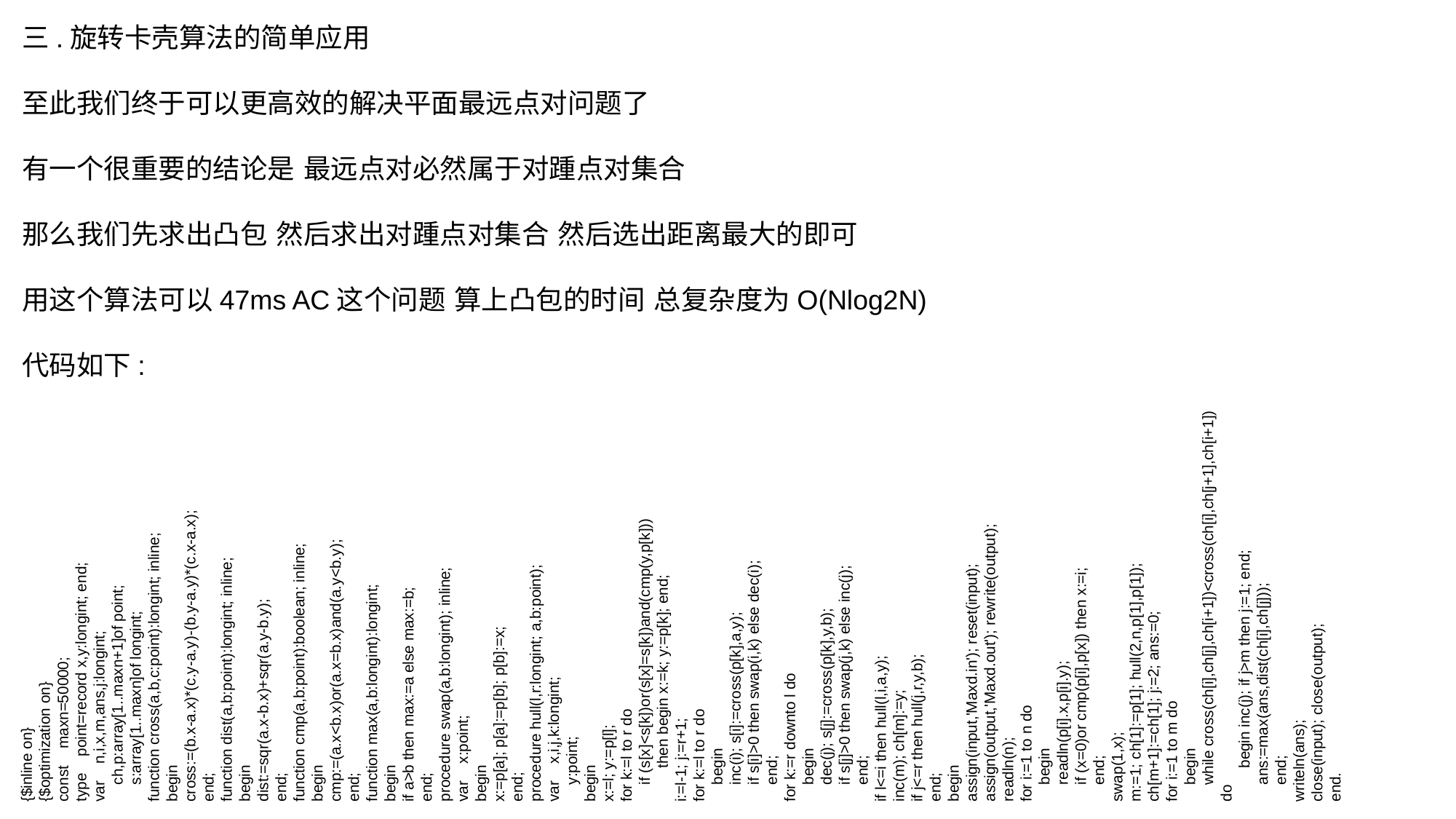

{$inline on}
{$optimization on}
const    maxn=50000;
type    point=record x,y:longint; end;
var    n,i,x,m,ans,j:longint;
    ch,p:array[1..maxn+1]of point;
    s:array[1..maxn]of longint;
function cross(a,b,c:point):longint; inline;
begin
cross:=(b.x-a.x)*(c.y-a.y)-(b.y-a.y)*(c.x-a.x);
end;
function dist(a,b:point):longint; inline;
begin
dist:=sqr(a.x-b.x)+sqr(a.y-b.y);
end;
function cmp(a,b:point):boolean; inline;
begin
cmp:=(a.x<b.x)or(a.x=b.x)and(a.y<b.y);
end;
function max(a,b:longint):longint;
begin
if a>b then max:=a else max:=b;
end;
procedure swap(a,b:longint); inline;
var    x:point;
begin
x:=p[a]; p[a]:=p[b]; p[b]:=x;
end;
procedure hull(l,r:longint; a,b:point);
var    x,i,j,k:longint;
    y:point;
begin
x:=l; y:=p[l];
for k:=l to r do
    if (s[x]<s[k])or(s[x]=s[k])and(cmp(y,p[k]))
        then begin x:=k; y:=p[k]; end;
i:=l-1; j:=r+1;
for k:=l to r do
    begin
    inc(i); s[i]:=cross(p[k],a,y);
    if s[i]>0 then swap(i,k) else dec(i);
    end;
for k:=r downto l do
    begin
    dec(j); s[j]:=cross(p[k],y,b);
    if s[j]>0 then swap(j,k) else inc(j);
    end;
if l<=i then hull(l,i,a,y);
inc(m); ch[m]:=y;
if j<=r then hull(j,r,y,b);
end;
begin
assign(input,'Maxd.in'); reset(input);
assign(output,'Maxd.out'); rewrite(output);
readln(n);
for i:=1 to n do
    begin
    readln(p[i].x,p[i].y);
    if (x=0)or cmp(p[i],p[x]) then x:=i;
    end;
swap(1,x);
m:=1; ch[1]:=p[1]; hull(2,n,p[1],p[1]);
ch[m+1]:=ch[1]; j:=2; ans:=0;
for i:=1 to m do
    begin
    while cross(ch[i],ch[j],ch[i+1])<cross(ch[i],ch[j+1],ch[i+1]) do
        begin inc(j); if j>m then j:=1; end;
    ans:=max(ans,dist(ch[i],ch[j]));
    end;
writeln(ans);
close(input); close(output);
end.
三.旋转卡壳算法的简单应用

至此我们终于可以更高效的解决平面最远点对问题了

有一个很重要的结论是 最远点对必然属于对踵点对集合

那么我们先求出凸包 然后求出对踵点对集合 然后选出距离最大的即可

用这个算法可以47ms AC这个问题 算上凸包的时间 总复杂度为O(Nlog2N)

代码如下: